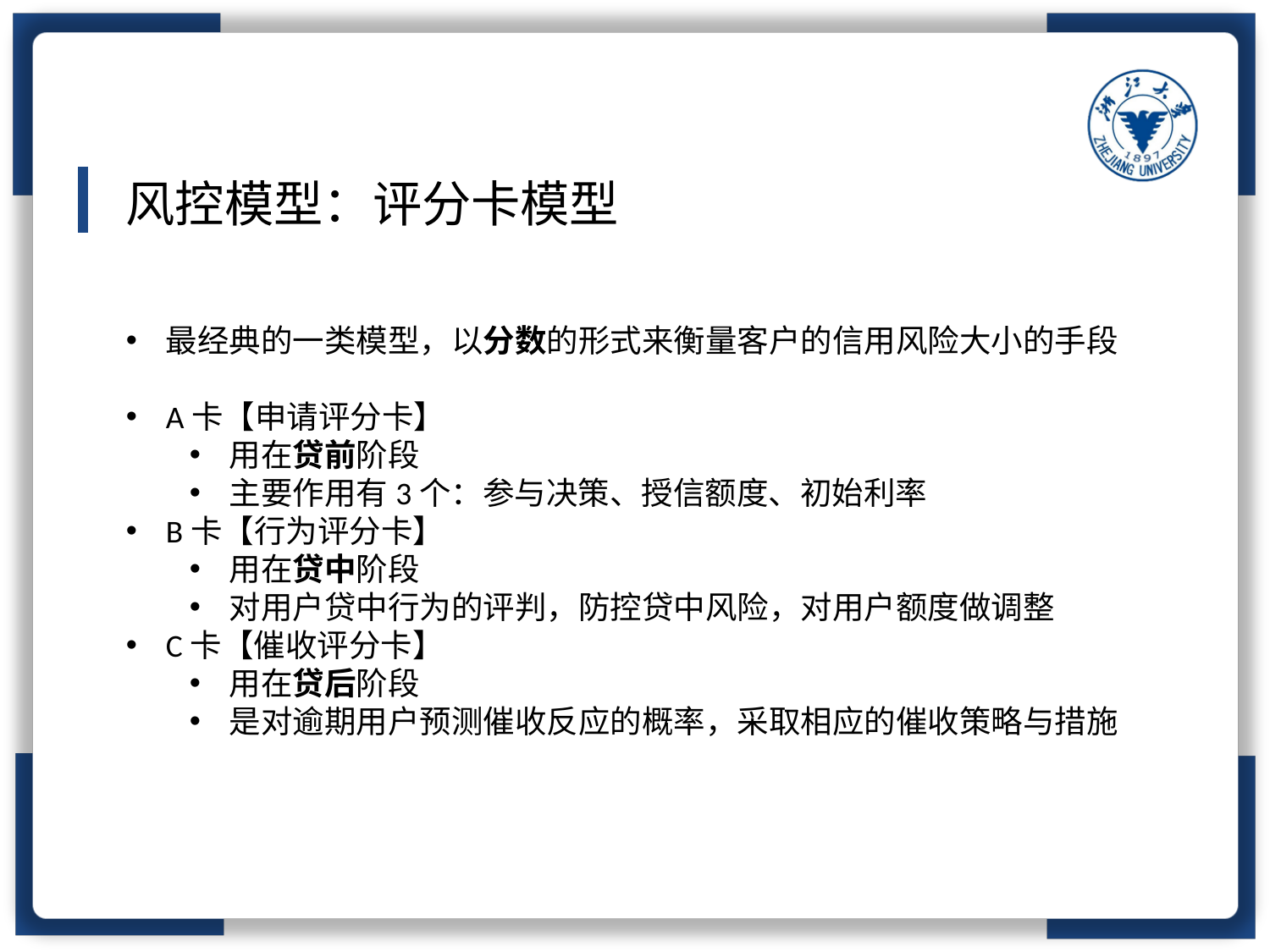

风控模型：评分卡模型
最经典的一类模型，以分数的形式来衡量客户的信用风险大小的手段

A卡【申请评分卡】
用在贷前阶段
主要作用有3个：参与决策、授信额度、初始利率
B卡【行为评分卡】
用在贷中阶段
对用户贷中行为的评判，防控贷中风险，对用户额度做调整
C卡【催收评分卡】
用在贷后阶段
是对逾期用户预测催收反应的概率，采取相应的催收策略与措施